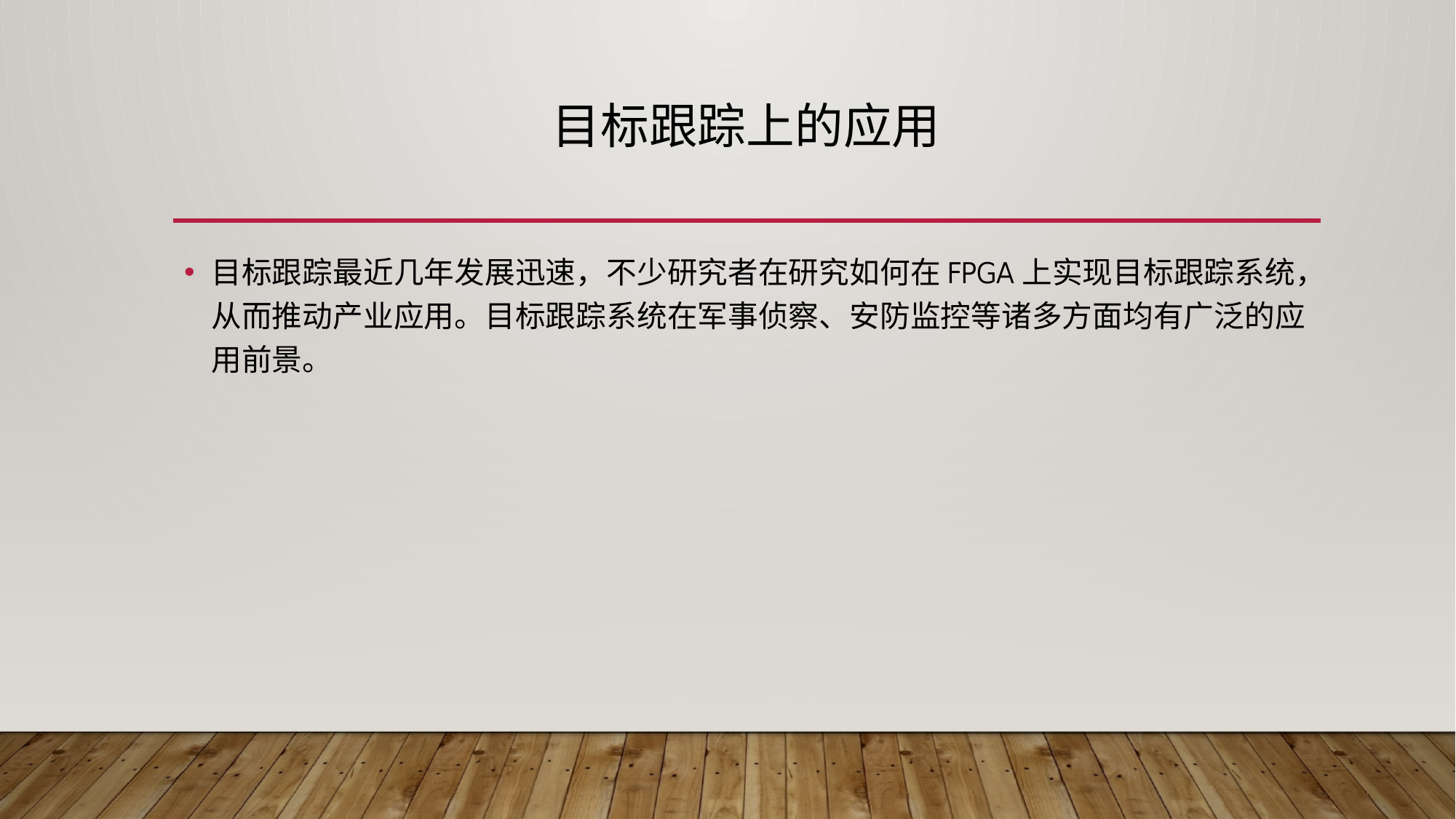

# 目标跟踪上的应用
目标跟踪最近几年发展迅速，不少研究者在研究如何在FPGA上实现目标跟踪系统，从而推动产业应用。目标跟踪系统在军事侦察、安防监控等诸多方面均有广泛的应用前景。